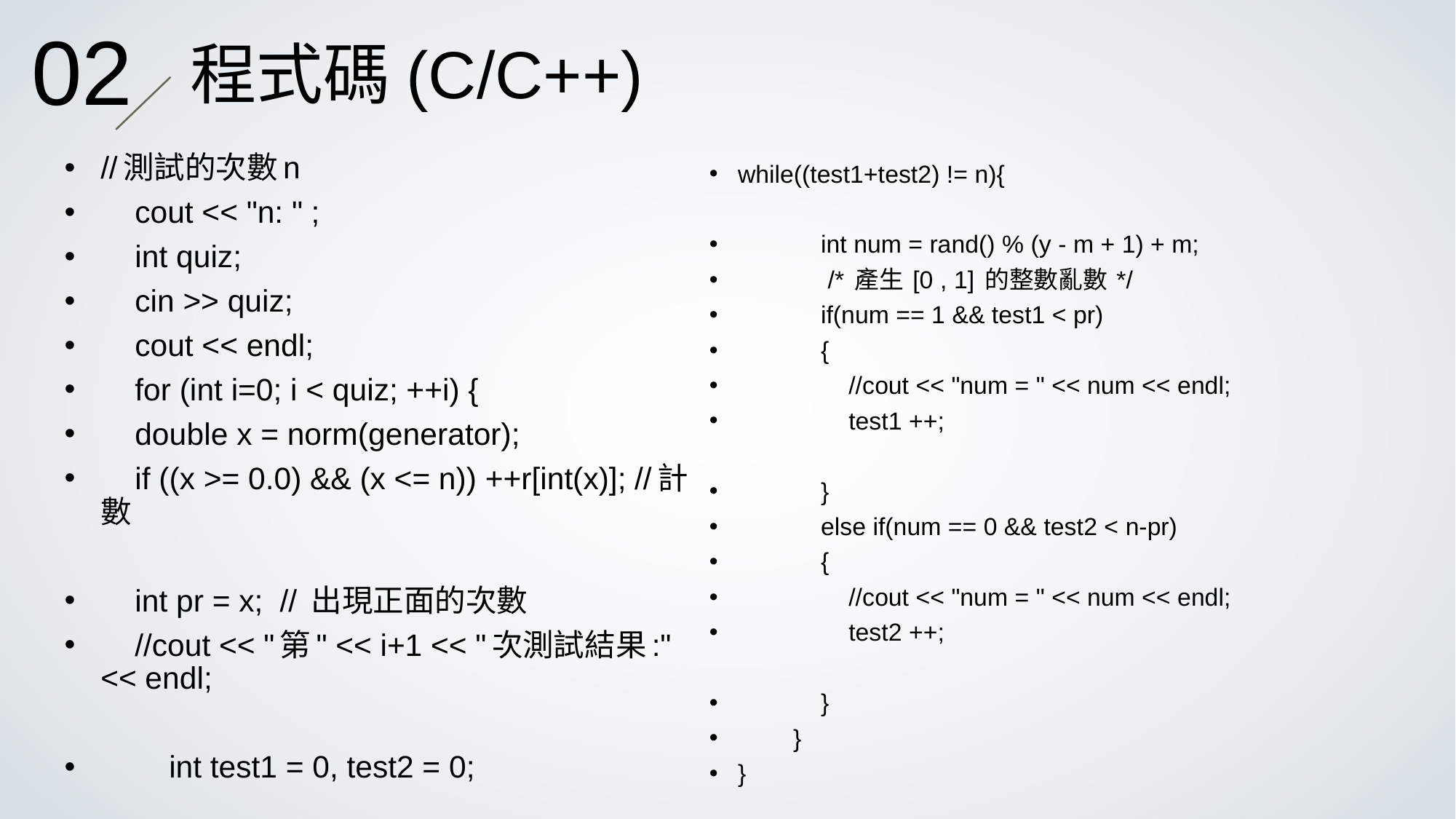

# 程式碼(C/C++)
02
//測試的次數n
    cout << "n: " ;
    int quiz;
    cin >> quiz;
    cout << endl;
    for (int i=0; i < quiz; ++i) {
    double x = norm(generator);
    if ((x >= 0.0) && (x <= n)) ++r[int(x)]; //計數

    int pr = x;  // 出現正面的次數
    //cout << "第" << i+1 << "次測試結果:" << endl;

        int test1 = 0, test2 = 0;
while((test1+test2) != n){

            int num = rand() % (y - m + 1) + m;
             /* 產生 [0 , 1] 的整數亂數 */
            if(num == 1 && test1 < pr)
            {
                //cout << "num = " << num << endl;
                test1 ++;

            }
            else if(num == 0 && test2 < n-pr)
            {
                //cout << "num = " << num << endl;
                test2 ++;

            }
        }
}